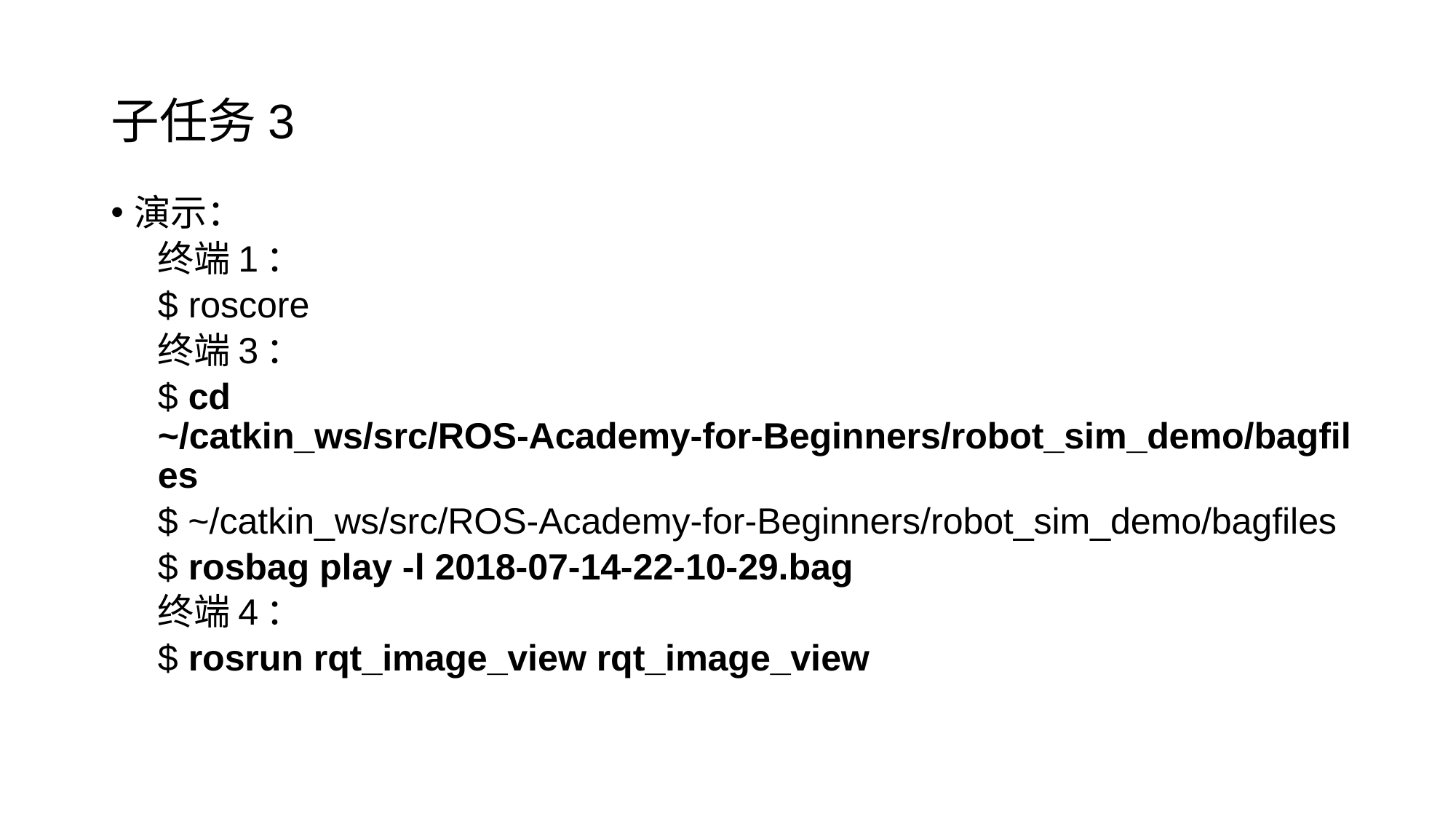

# 子任务3
演示：
终端1：
$ roscore
终端3：
$ cd ~/catkin_ws/src/ROS-Academy-for-Beginners/robot_sim_demo/bagfiles
$ ~/catkin_ws/src/ROS-Academy-for-Beginners/robot_sim_demo/bagfiles
$ rosbag play -l 2018-07-14-22-10-29.bag
终端4：
$ rosrun rqt_image_view rqt_image_view